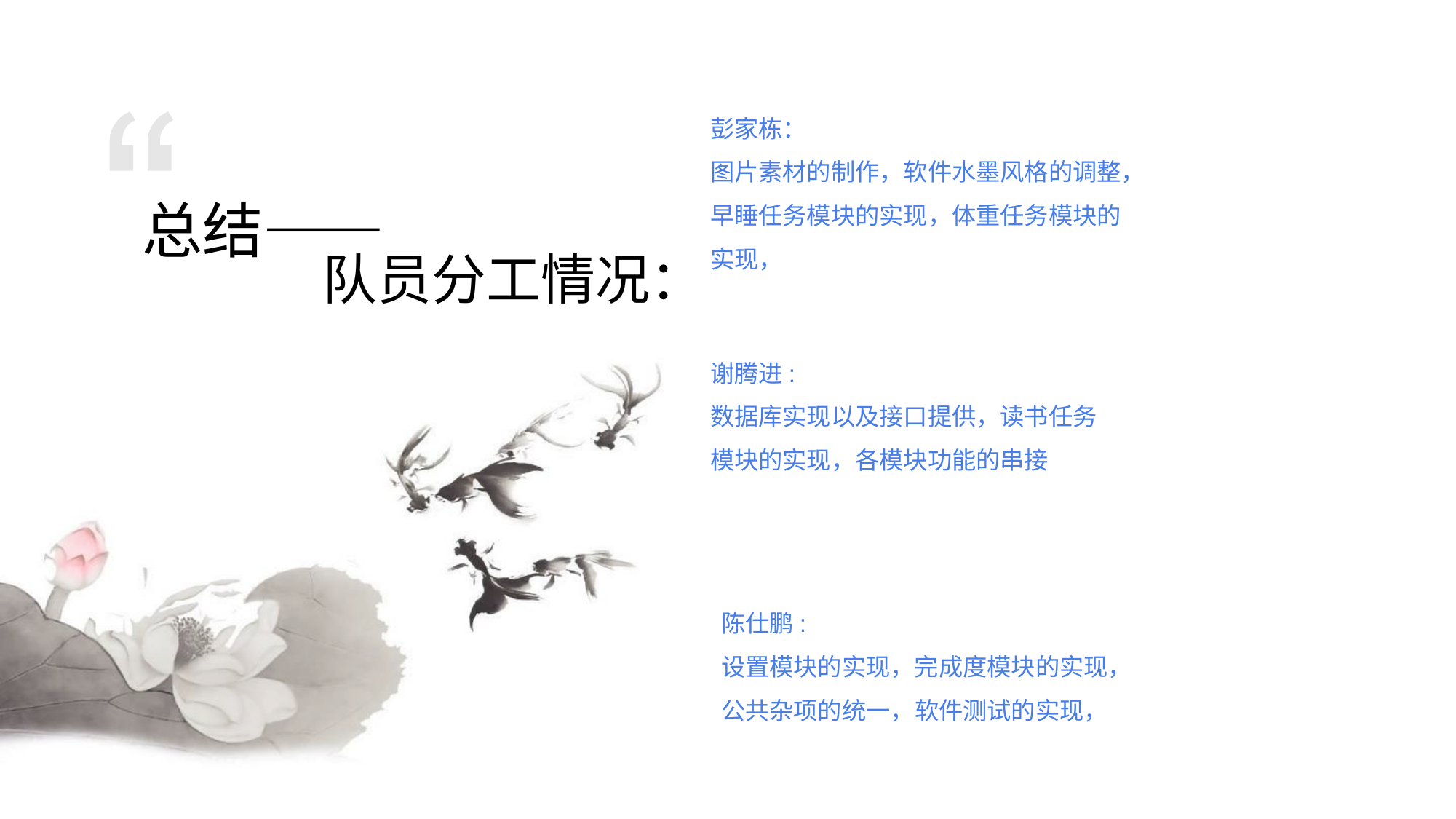

彭家栋：
图片素材的制作，软件水墨风格的调整，早睡任务模块的实现，体重任务模块的实现，

总结——
队员分工情况：
谢腾进:
数据库实现以及接口提供，读书任务模块的实现，各模块功能的串接
陈仕鹏:
设置模块的实现，完成度模块的实现，公共杂项的统一，软件测试的实现，